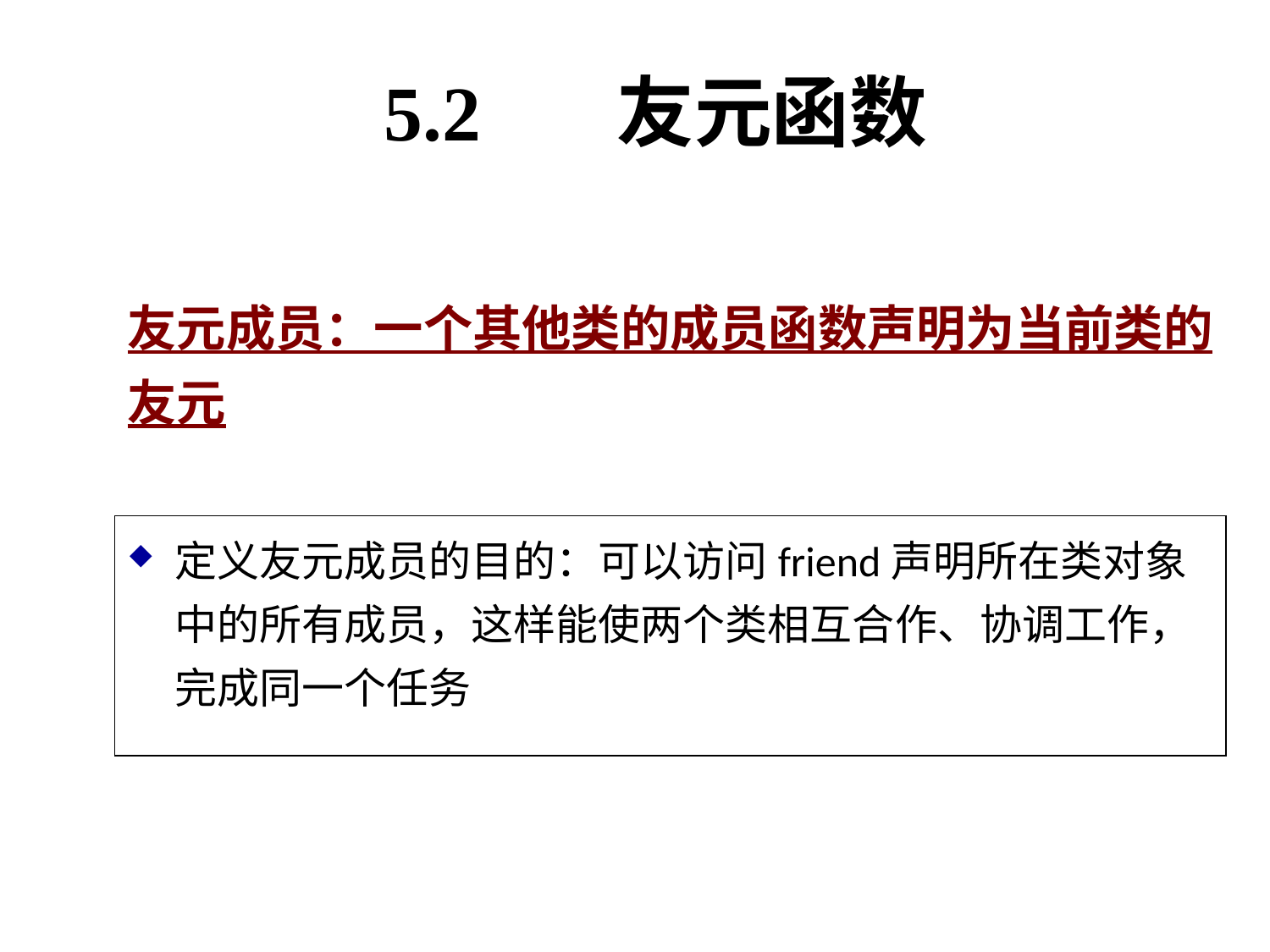

# 5.2      友元函数
友元成员：一个其他类的成员函数声明为当前类的友元
定义友元成员的目的：可以访问friend声明所在类对象中的所有成员，这样能使两个类相互合作、协调工作，完成同一个任务